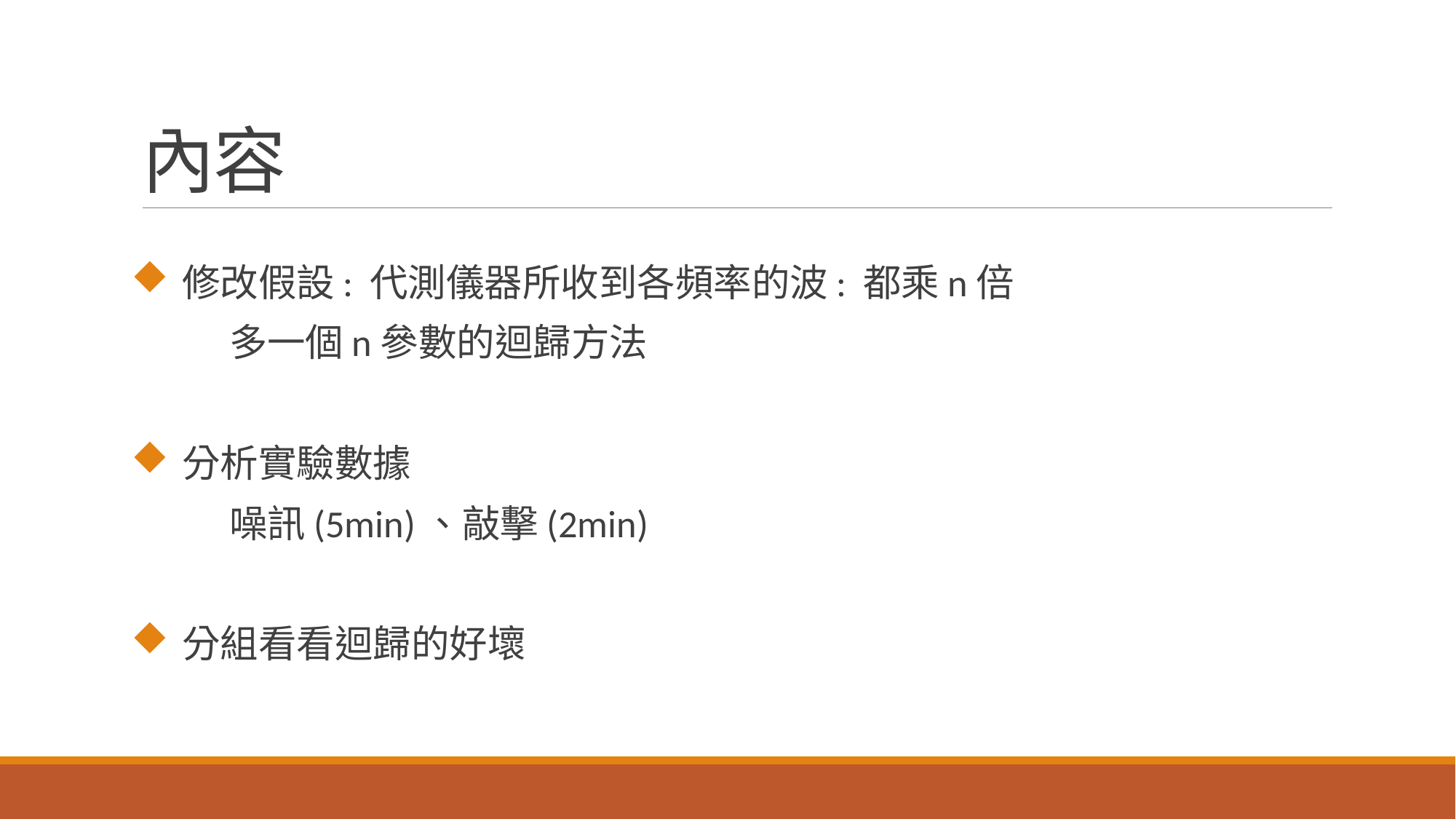

# 內容

 修改假設: 代測儀器所收到各頻率的波: 都乘n倍
	多一個n參數的迴歸方法

 分析實驗數據
	噪訊(5min)、敲擊(2min)

 分組看看迴歸的好壞